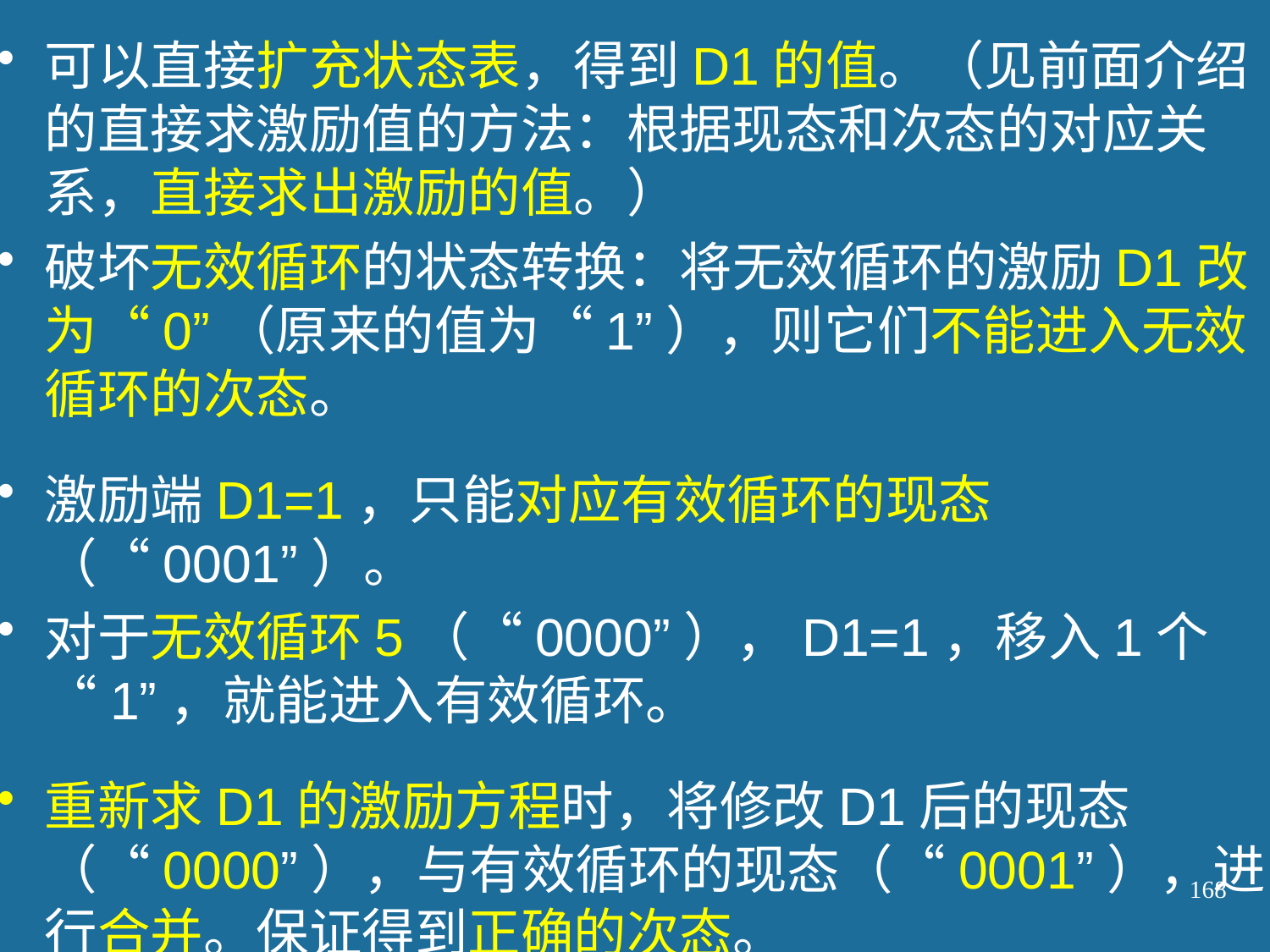

可以直接扩充状态表，得到D1的值。（见前面介绍的直接求激励值的方法：根据现态和次态的对应关系，直接求出激励的值。）
破坏无效循环的状态转换：将无效循环的激励D1改为“0”（原来的值为“1”），则它们不能进入无效循环的次态。
激励端D1=1，只能对应有效循环的现态（“0001”）。
对于无效循环5（“0000”），D1=1，移入1个“1”，就能进入有效循环。
重新求D1的激励方程时，将修改D1后的现态（“0000”），与有效循环的现态（“0001”），进行合并。保证得到正确的次态。
168